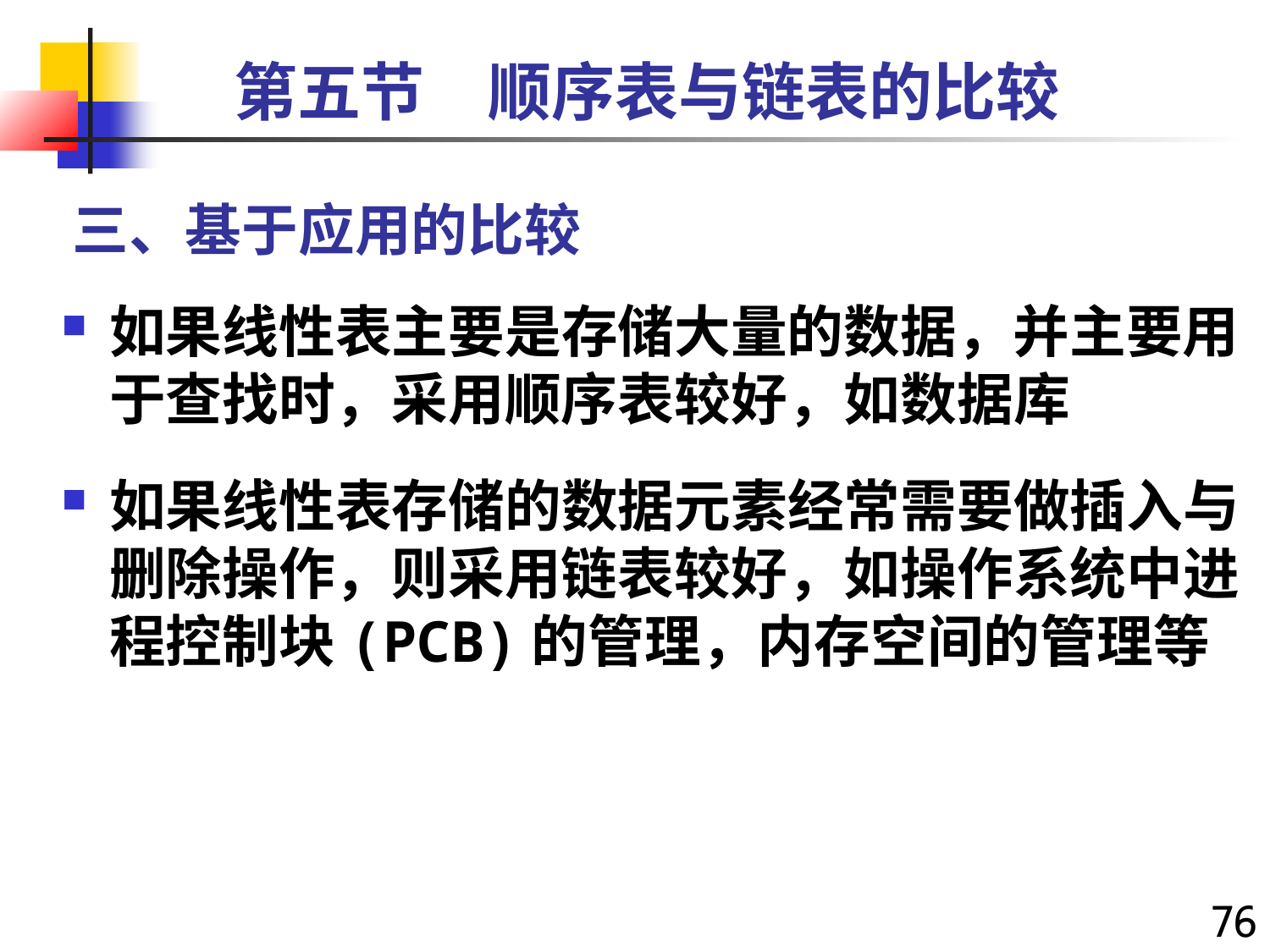

第五节　顺序表与链表的比较
三、基于应用的比较
如果线性表主要是存储大量的数据，并主要用于查找时，采用顺序表较好，如数据库
如果线性表存储的数据元素经常需要做插入与删除操作，则采用链表较好，如操作系统中进程控制块(PCB)的管理，内存空间的管理等
76